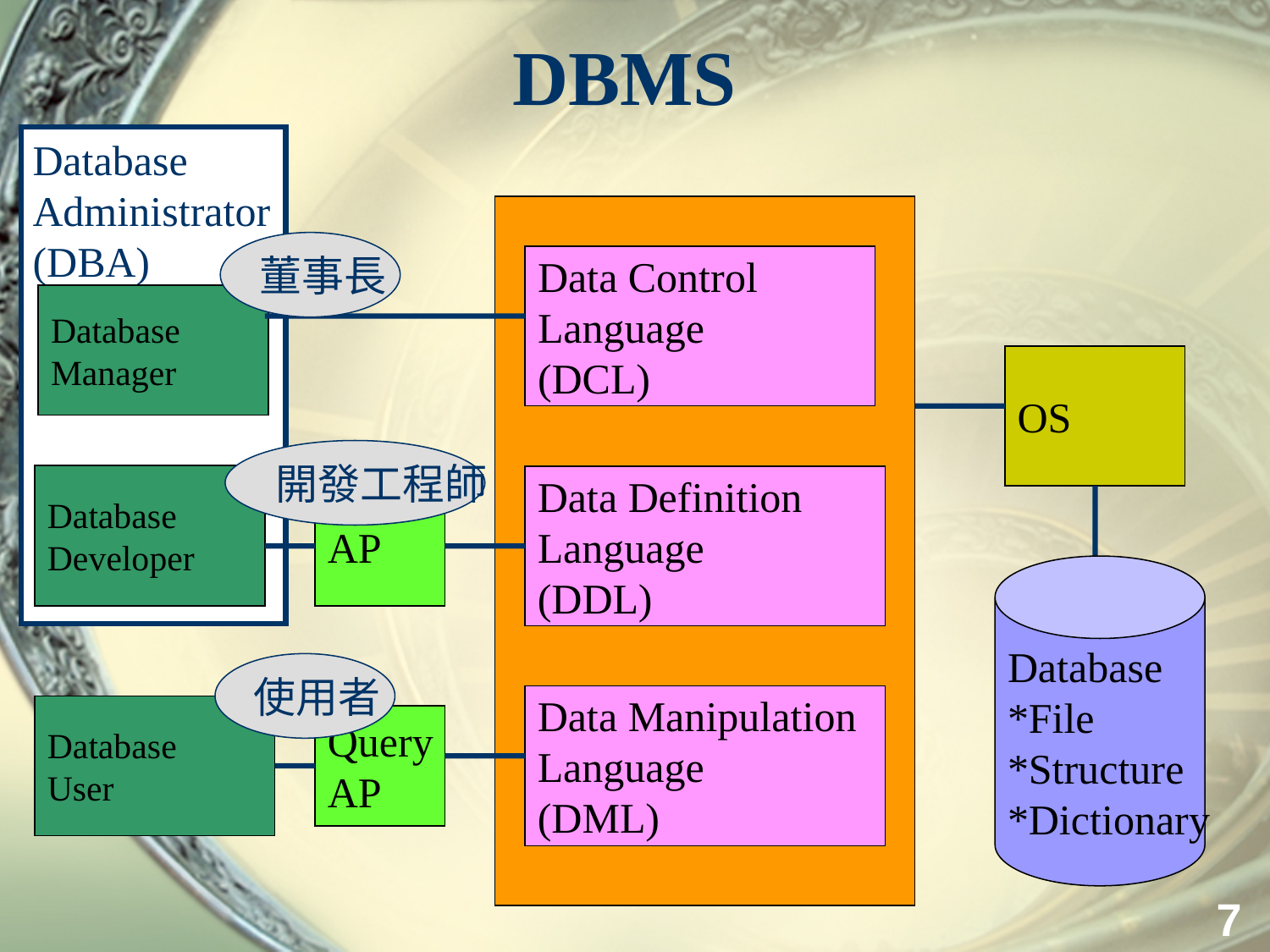

# DBMS

Database
Administrator
(DBA)

董事長
Data Control
Language
(DCL)
Database
Manager

OS

開發工程師
Database
Developer
Data Definition
Language
(DDL)
AP

Database
*File
*Structure
*Dictionary
使用者
Data Manipulation
Language
(DML)
Database
User
Query
AP

7